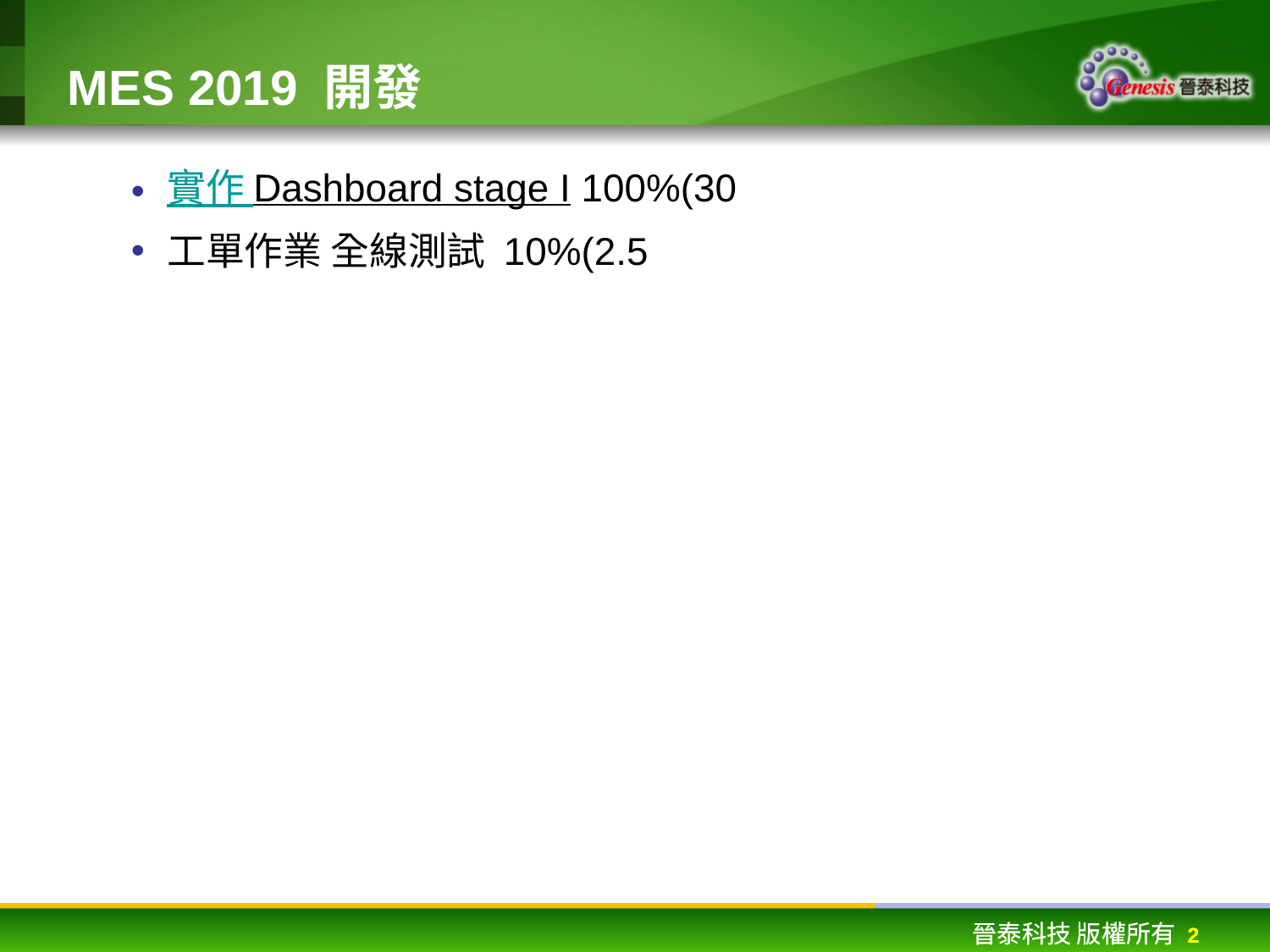

# MES 2019 開發

實作 Dashboard stage I 100%(30
工單作業 全線測試 10%(2.5

年度工作目標